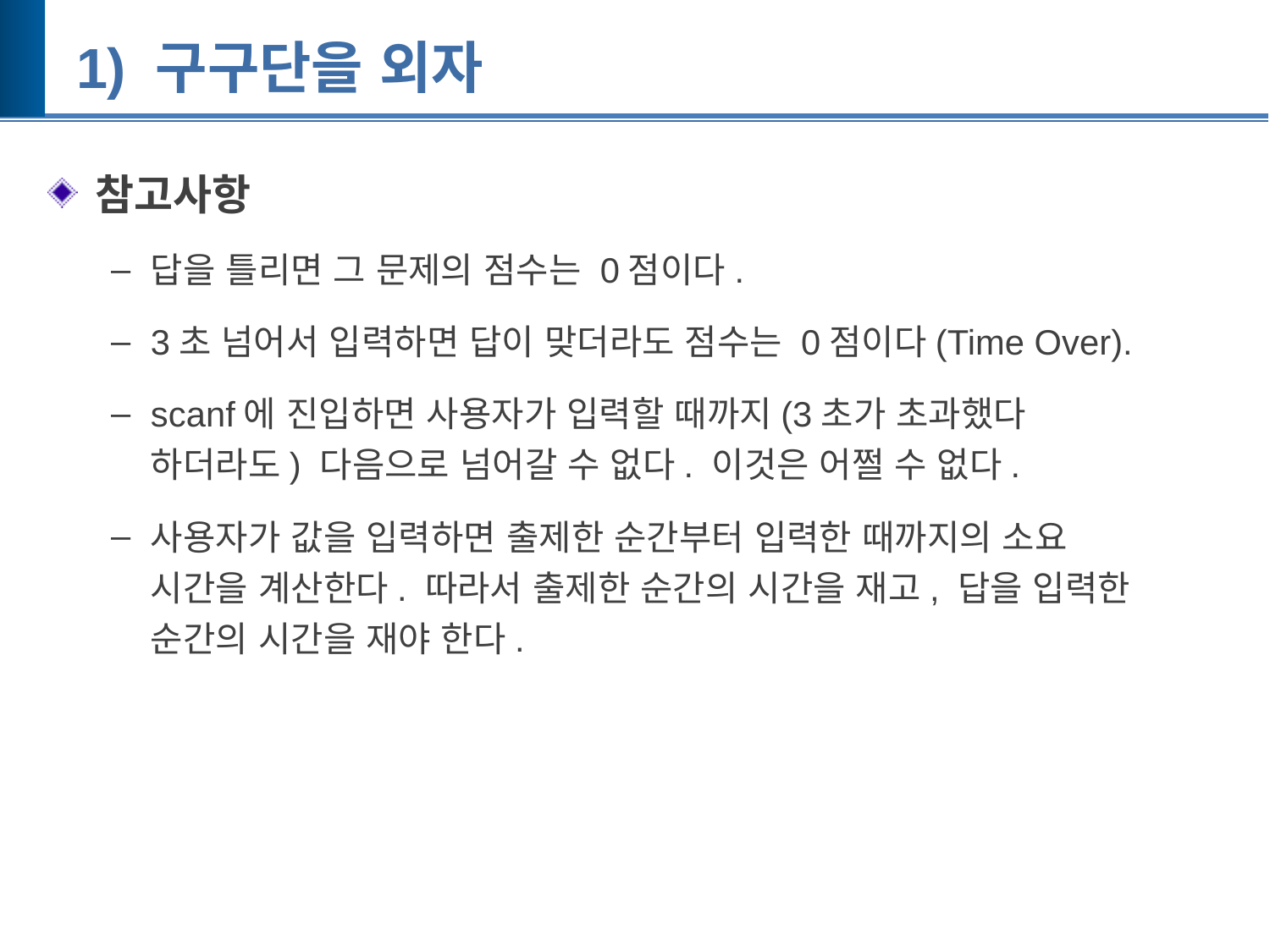

# 1) 구구단을 외자
참고사항
답을 틀리면 그 문제의 점수는 0점이다.
3초 넘어서 입력하면 답이 맞더라도 점수는 0점이다(Time Over).
scanf에 진입하면 사용자가 입력할 때까지(3초가 초과했다 하더라도) 다음으로 넘어갈 수 없다. 이것은 어쩔 수 없다.
사용자가 값을 입력하면 출제한 순간부터 입력한 때까지의 소요 시간을 계산한다. 따라서 출제한 순간의 시간을 재고, 답을 입력한 순간의 시간을 재야 한다.